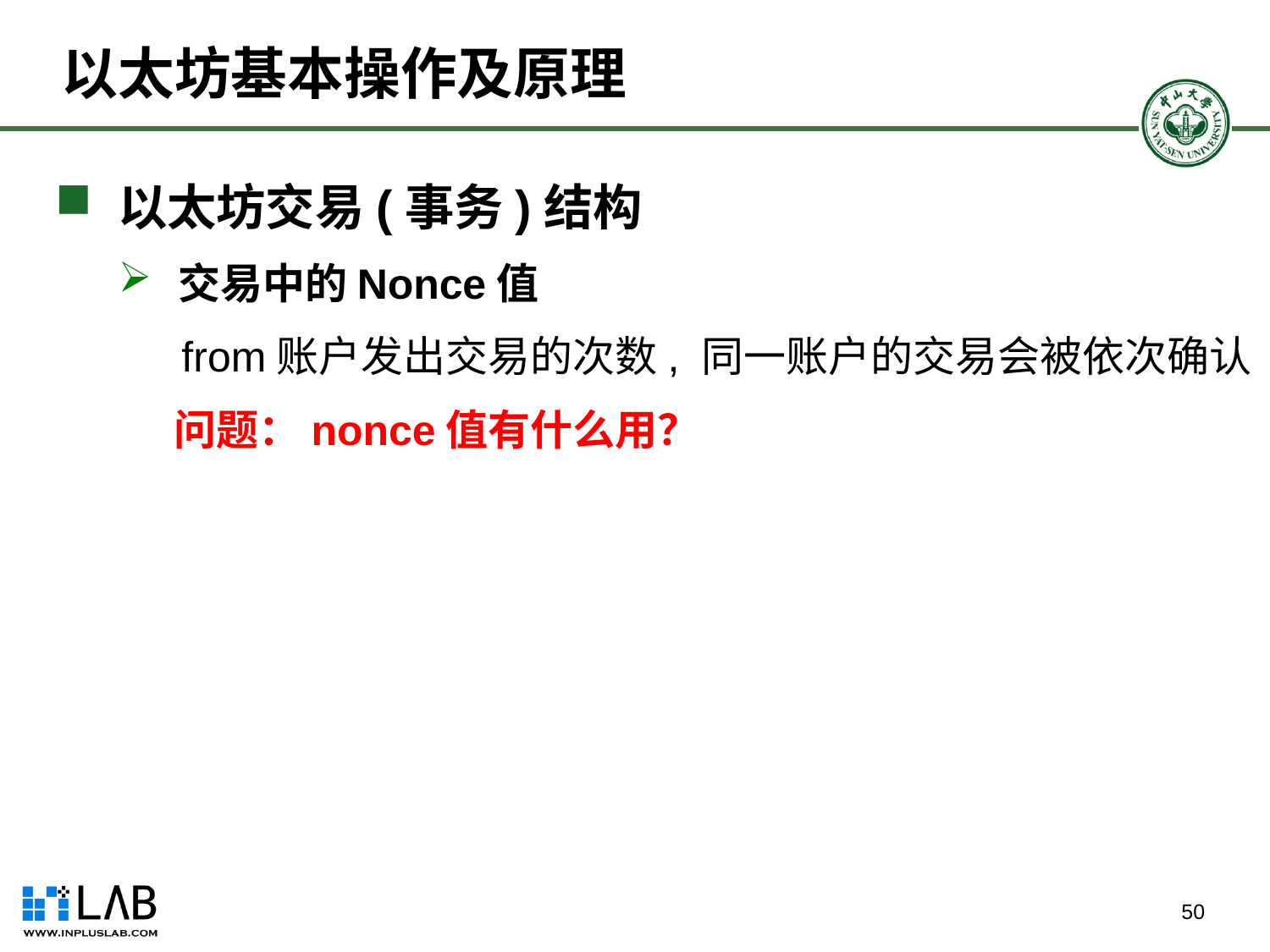

# 以太坊基本操作及原理
 以太坊交易(事务)结构
 交易中的Nonce值
from账户发出交易的次数, 同一账户的交易会被依次确认
问题：nonce值有什么用？